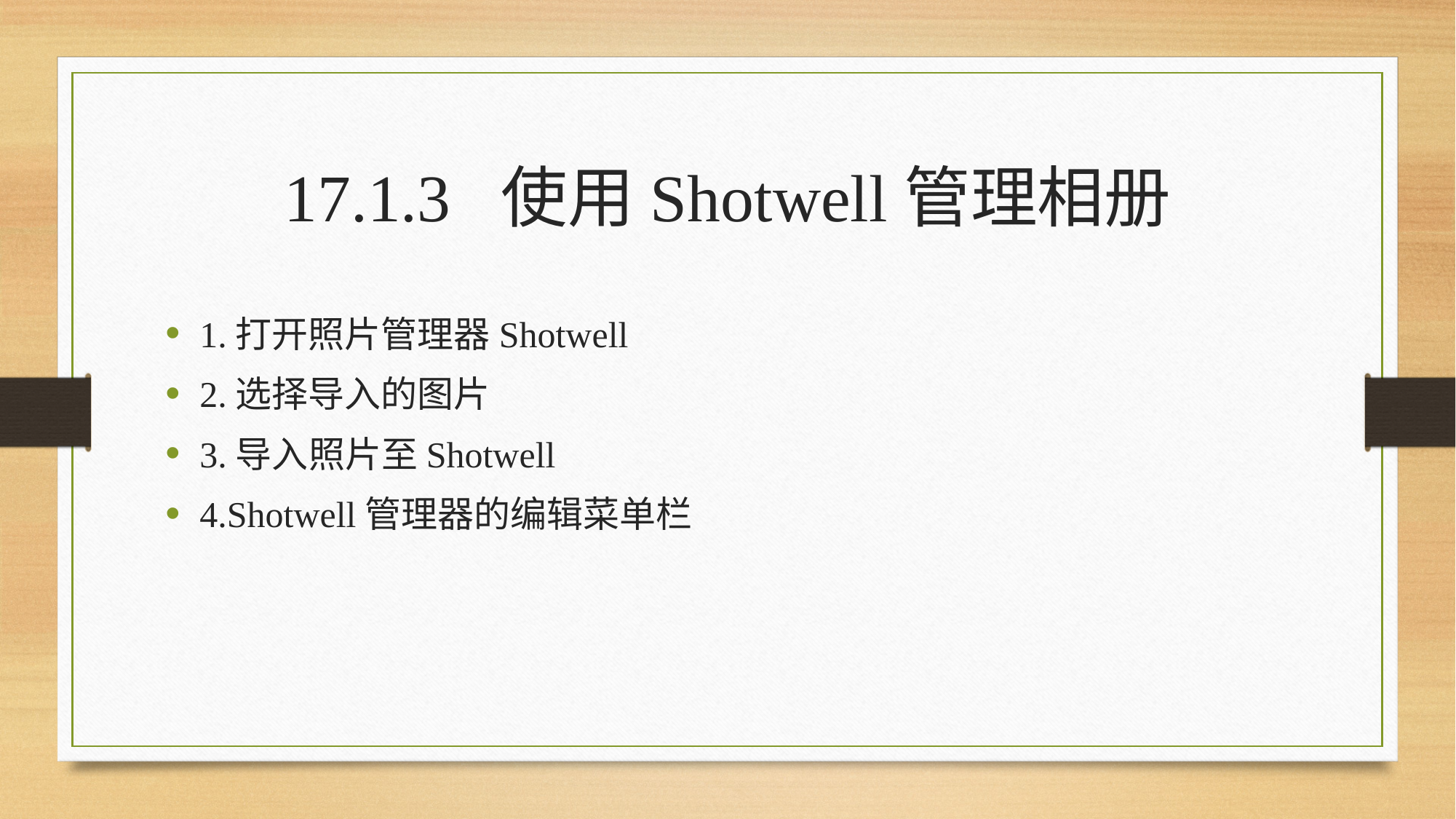

# 17.1.3  使用Shotwell管理相册
1.打开照片管理器Shotwell
2.选择导入的图片
3.导入照片至Shotwell
4.Shotwell管理器的编辑菜单栏